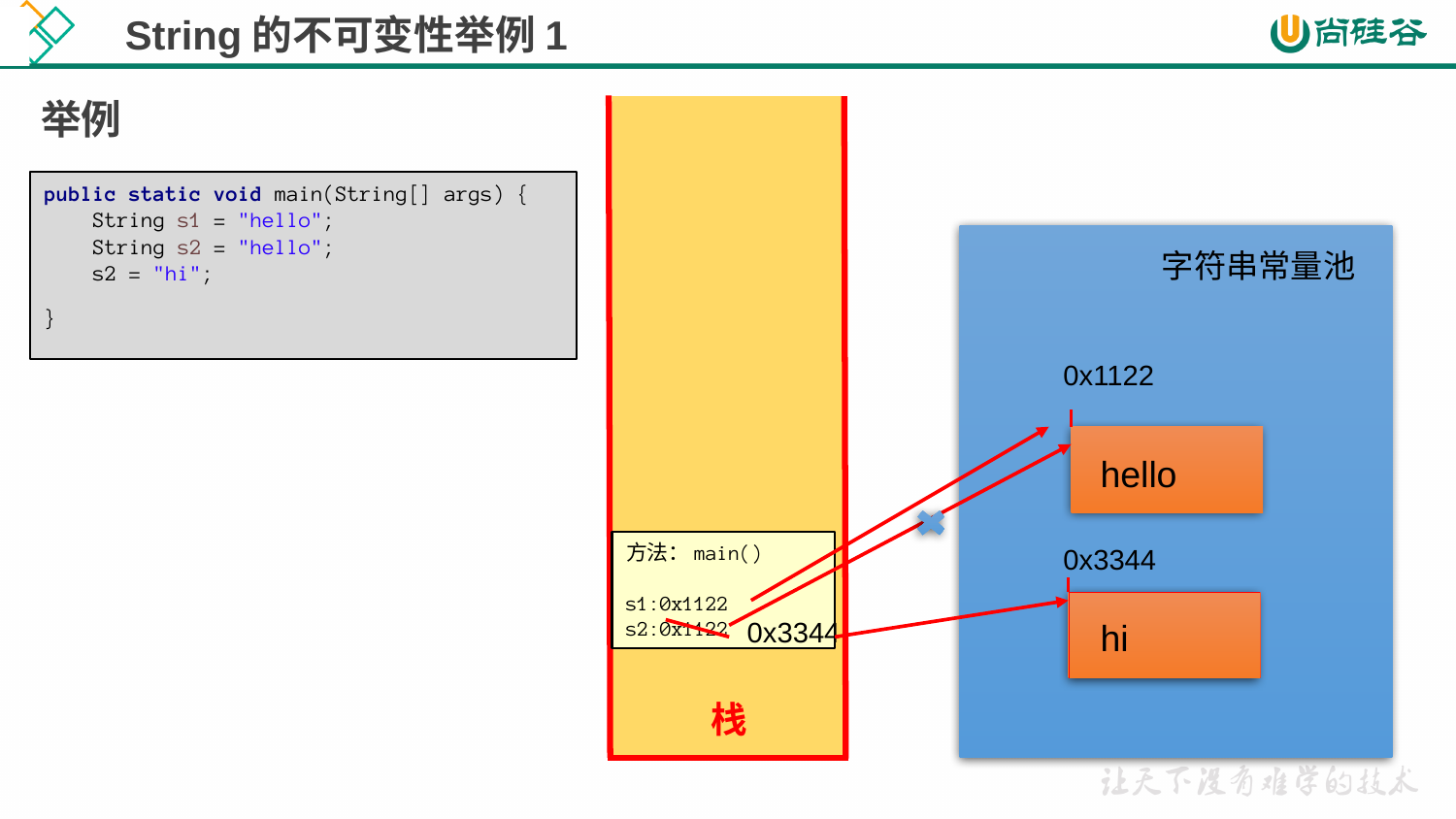

String的不可变性举例1

举例

栈
public static void main(String[] args) {
    String s1 = "hello";
    String s2 = "hello";
    s2 = "hi";
}

字符串常量池
0x1122

hello

方法：main()

s1:0x1122
s2:0x1122
0x3344

0x3344
hi